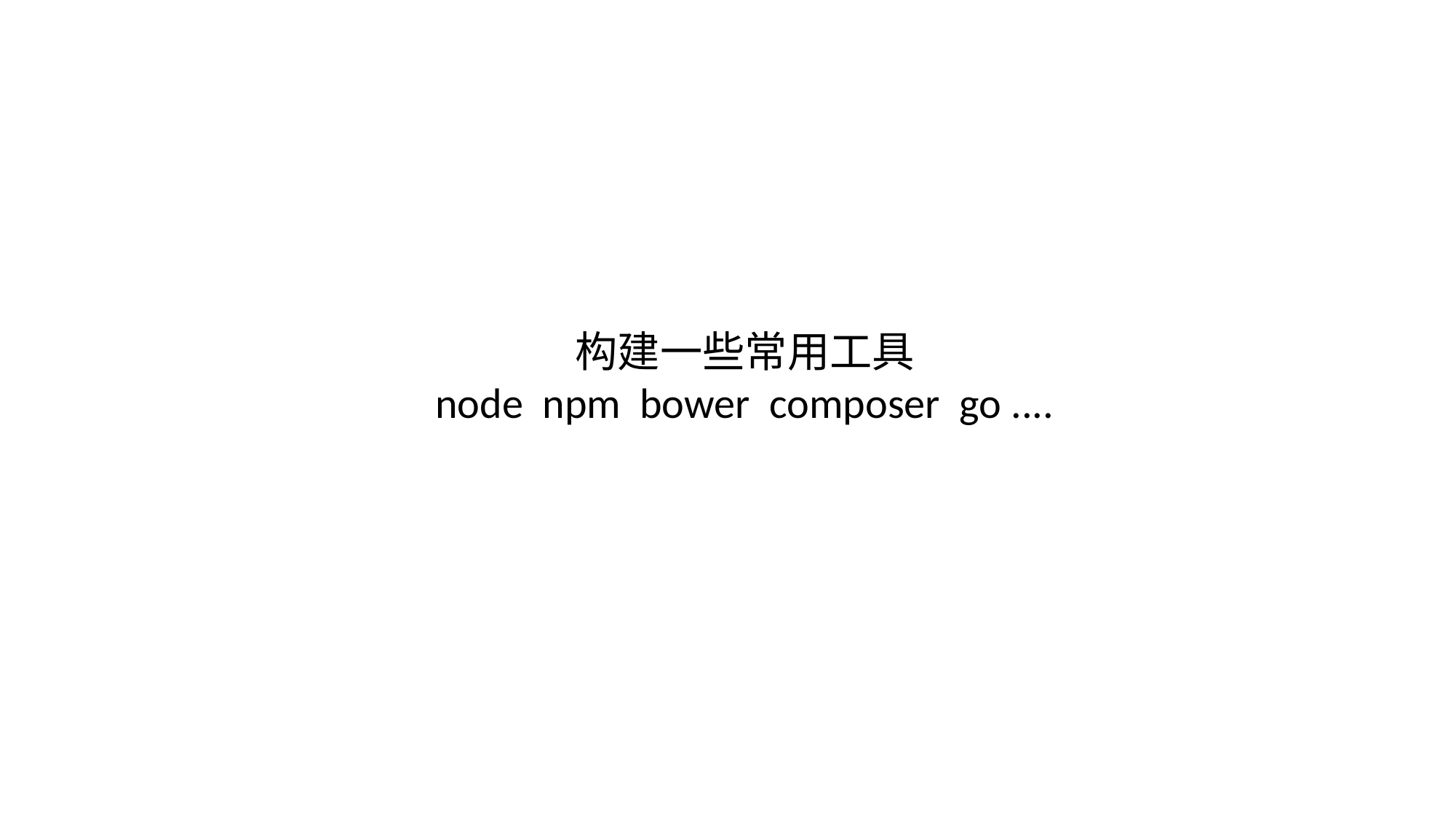

构建一些常用工具
node  npm  bower  composer  go ....